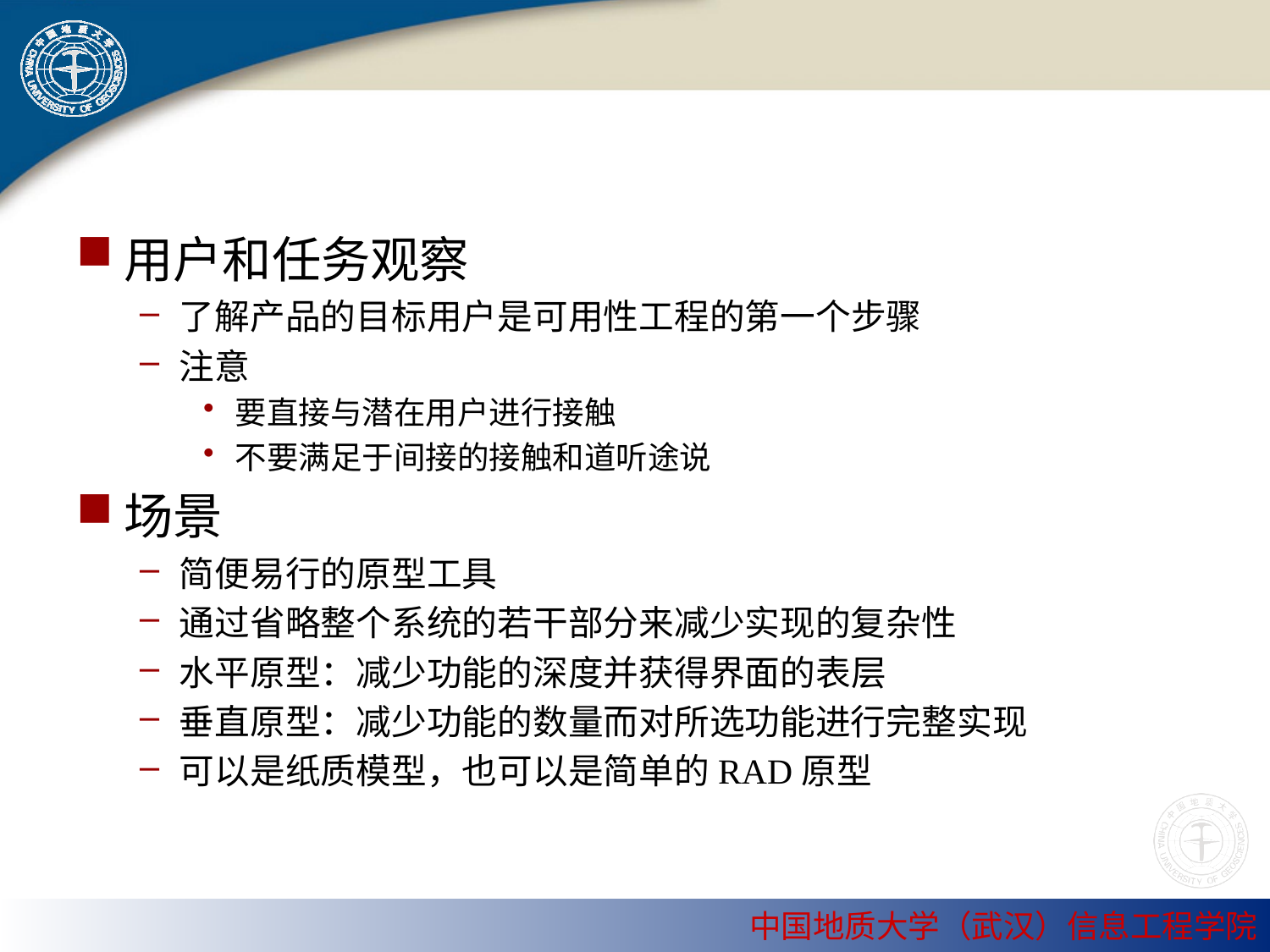

#
用户和任务观察
了解产品的目标用户是可用性工程的第一个步骤
注意
要直接与潜在用户进行接触
不要满足于间接的接触和道听途说
场景
简便易行的原型工具
通过省略整个系统的若干部分来减少实现的复杂性
水平原型：减少功能的深度并获得界面的表层
垂直原型：减少功能的数量而对所选功能进行完整实现
可以是纸质模型，也可以是简单的RAD原型